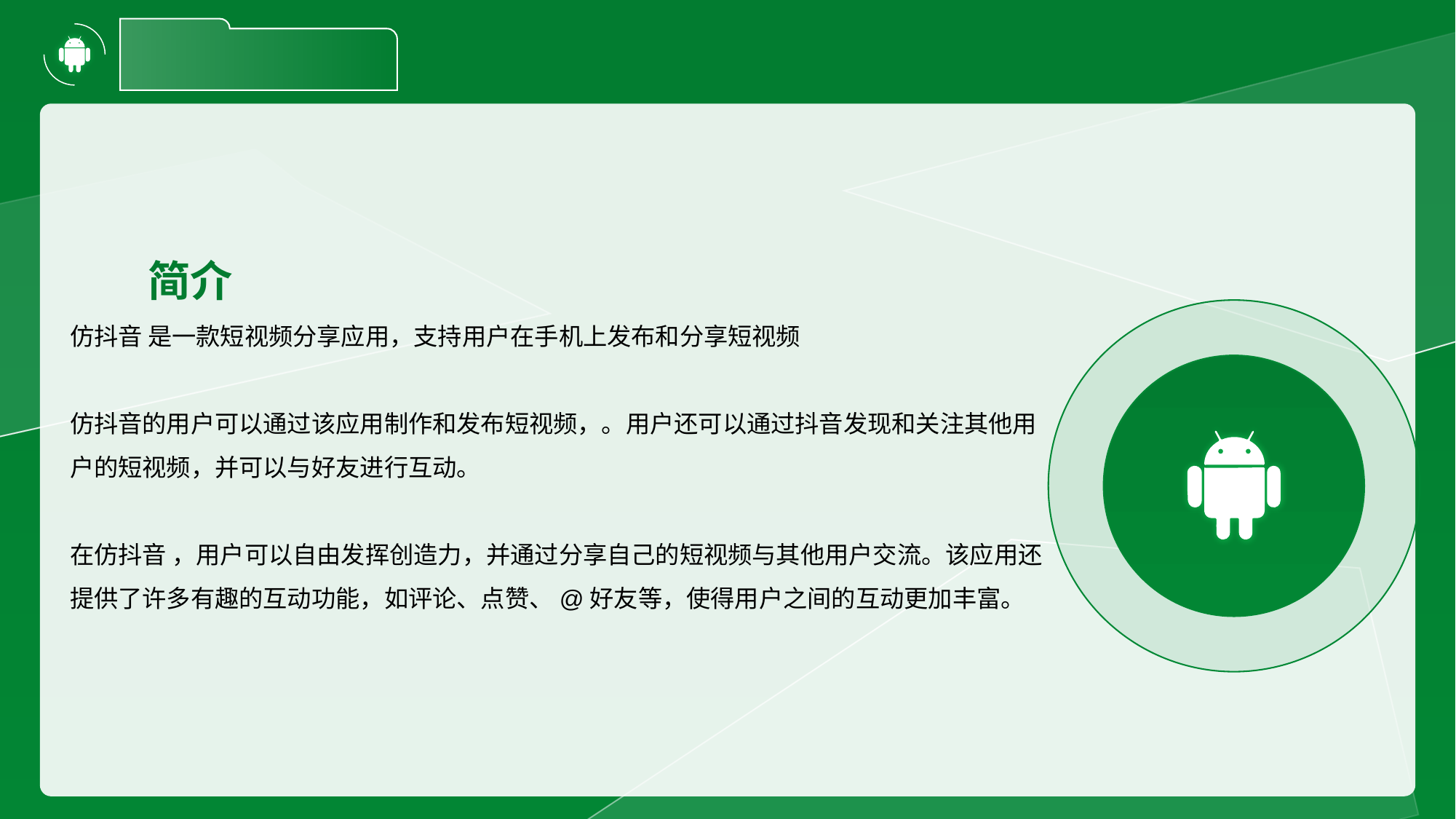

简介
仿抖音 是一款短视频分享应用，支持用户在手机上发布和分享短视频

仿抖音的用户可以通过该应用制作和发布短视频，。用户还可以通过抖音发现和关注其他用户的短视频，并可以与好友进行互动。

在仿抖音 ，用户可以自由发挥创造力，并通过分享自己的短视频与其他用户交流。该应用还提供了许多有趣的互动功能，如评论、点赞、@好友等，使得用户之间的互动更加丰富。